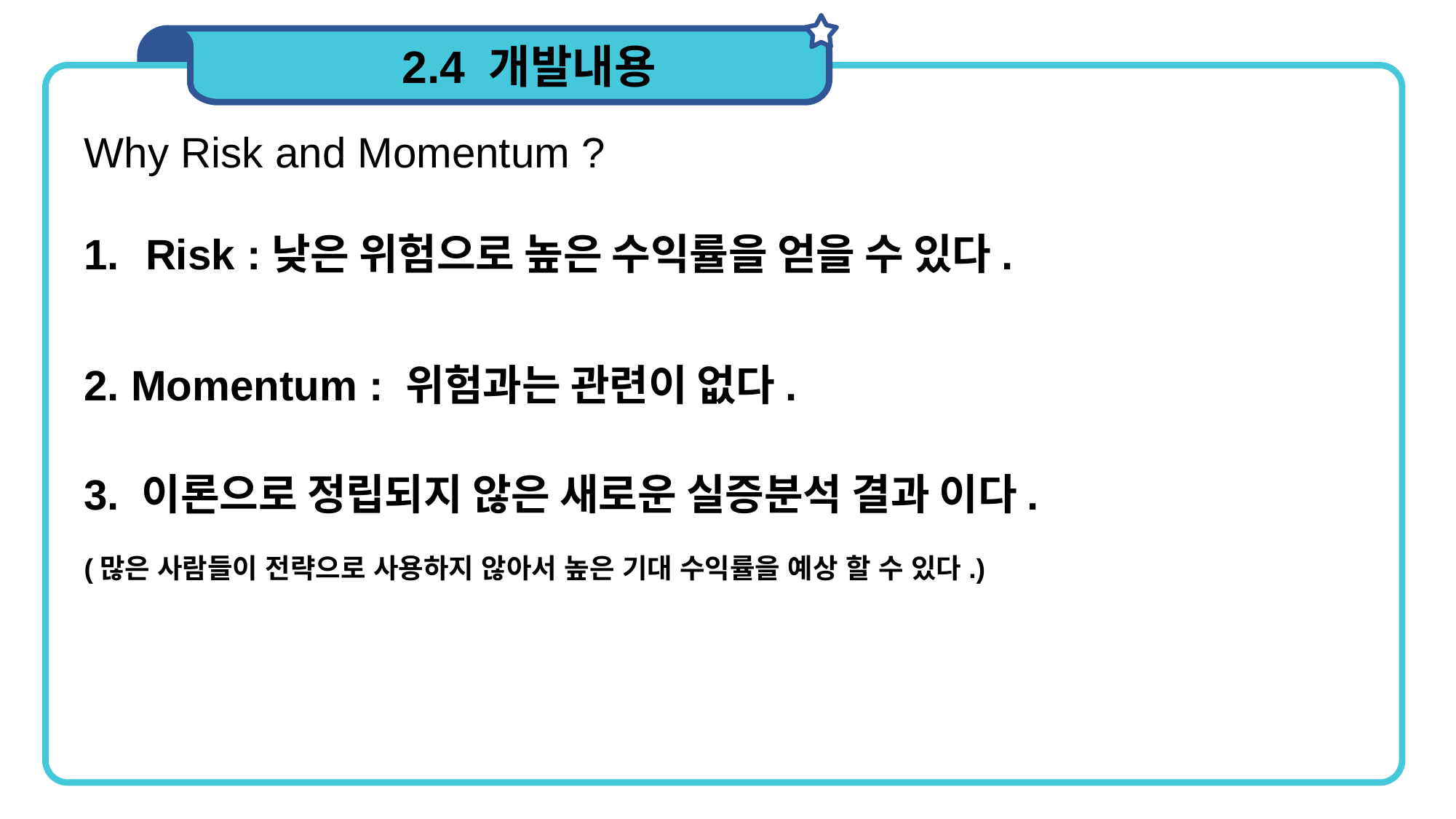

2.4 개발내용

Low Risk Anomaly & Momentum Anomaly
Why Risk and Momentum ?

Risk :낮은 위험으로 높은 수익률을 얻을 수 있다.

2. Momentum : 위험과는 관련이 없다.

3. 이론으로 정립되지 않은 새로운 실증분석 결과 이다.

(많은 사람들이 전략으로 사용하지 않아서 높은 기대 수익률을 예상 할 수 있다.)